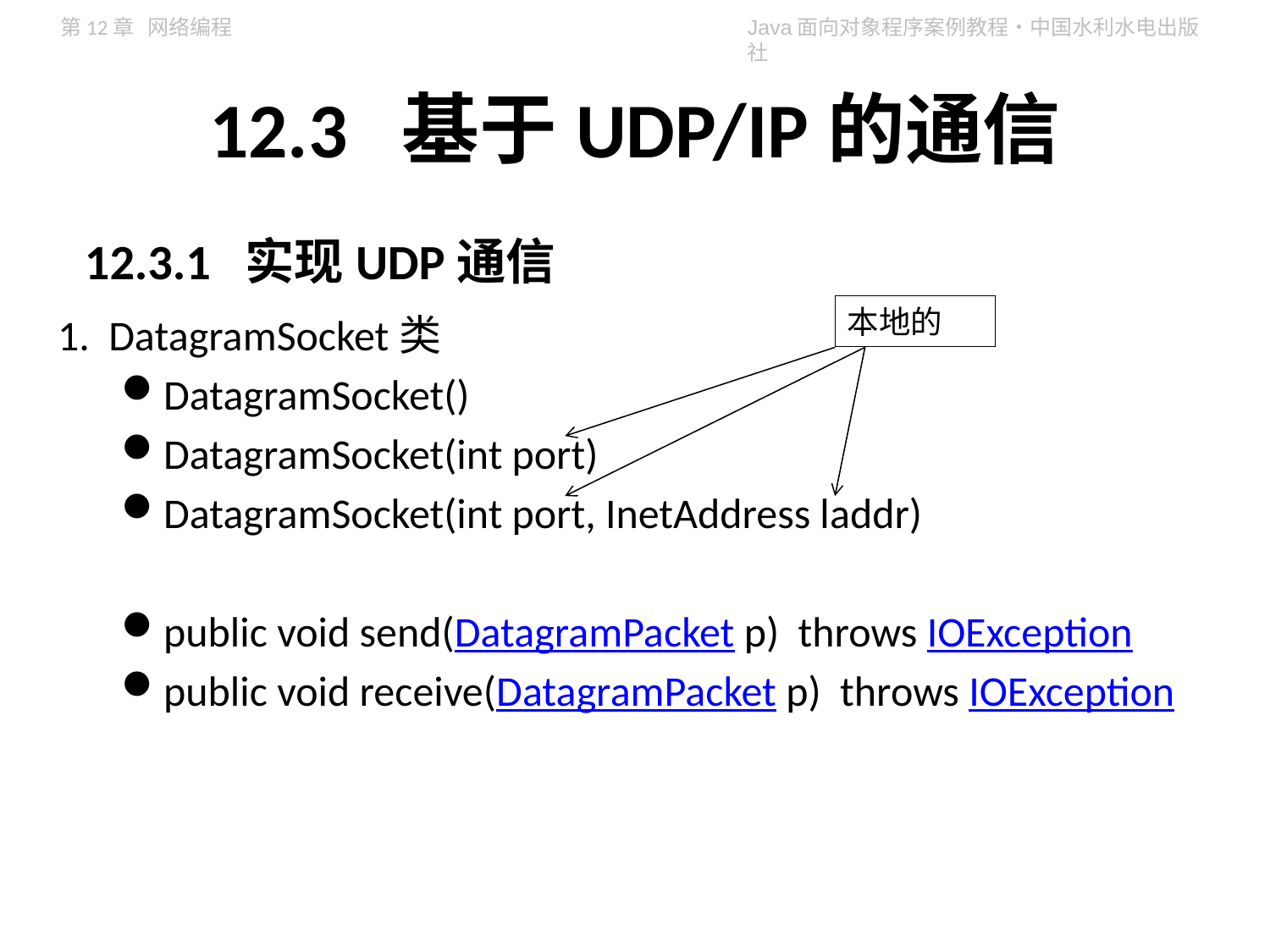

# 12.3  基于UDP/IP的通信
12.3.1  实现UDP通信
本地的
1.  DatagramSocket类
DatagramSocket()
DatagramSocket(int port)
DatagramSocket(int port, InetAddress laddr)

public void send(DatagramPacket p)  throws IOException
public void receive(DatagramPacket p)  throws IOException